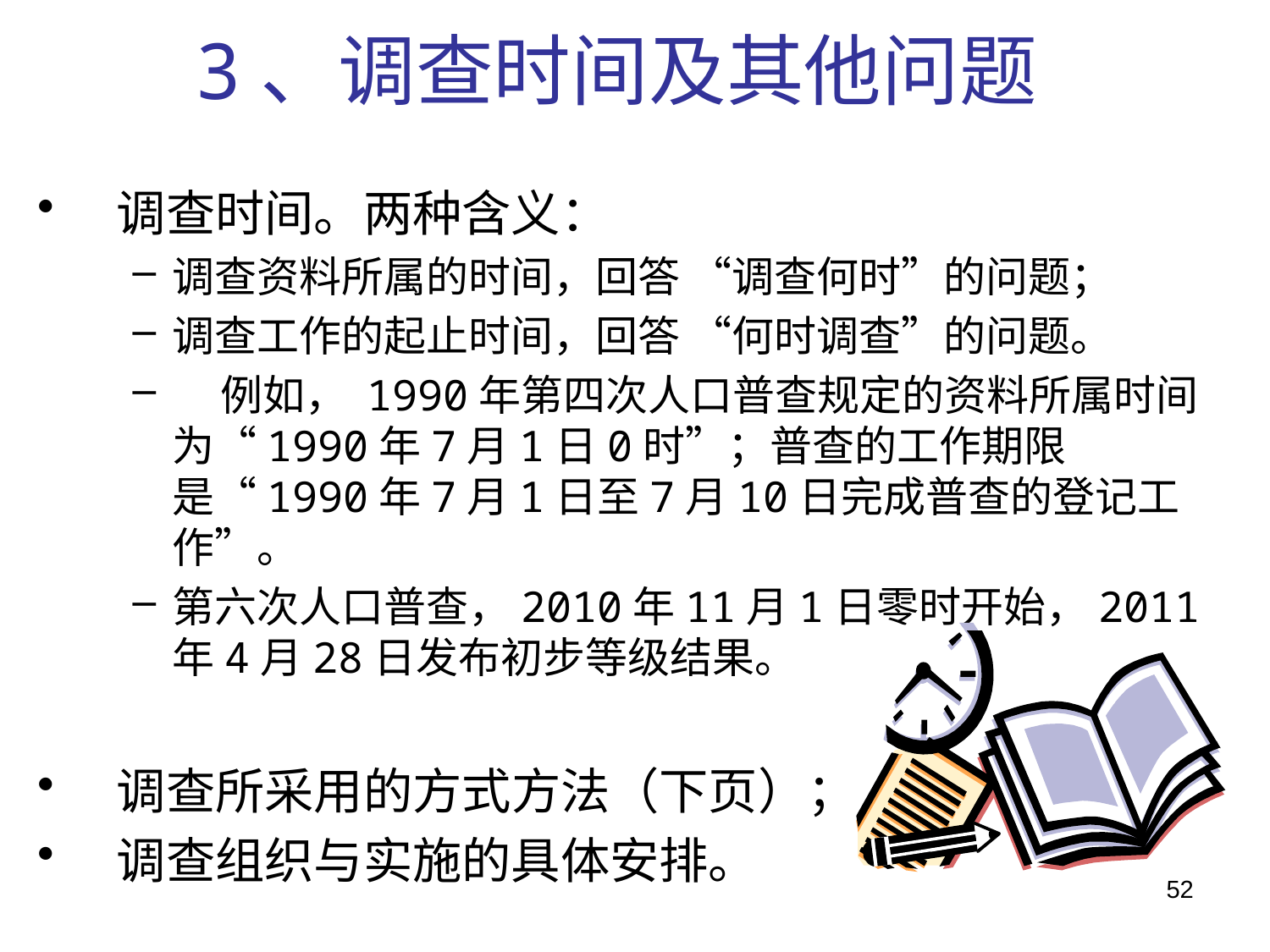

# 3、调查时间及其他问题
调查时间。两种含义：
调查资料所属的时间，回答 “调查何时”的问题；
调查工作的起止时间，回答 “何时调查”的问题。
    例如， 1990年第四次人口普查规定的资料所属时间为“1990年7月1日0时”；普查的工作期限是“1990年7月1日至7月10日完成普查的登记工作”。
第六次人口普查，2010年11月1日零时开始，2011年4月28日发布初步等级结果。

调查所采用的方式方法（下页）；
调查组织与实施的具体安排。

52